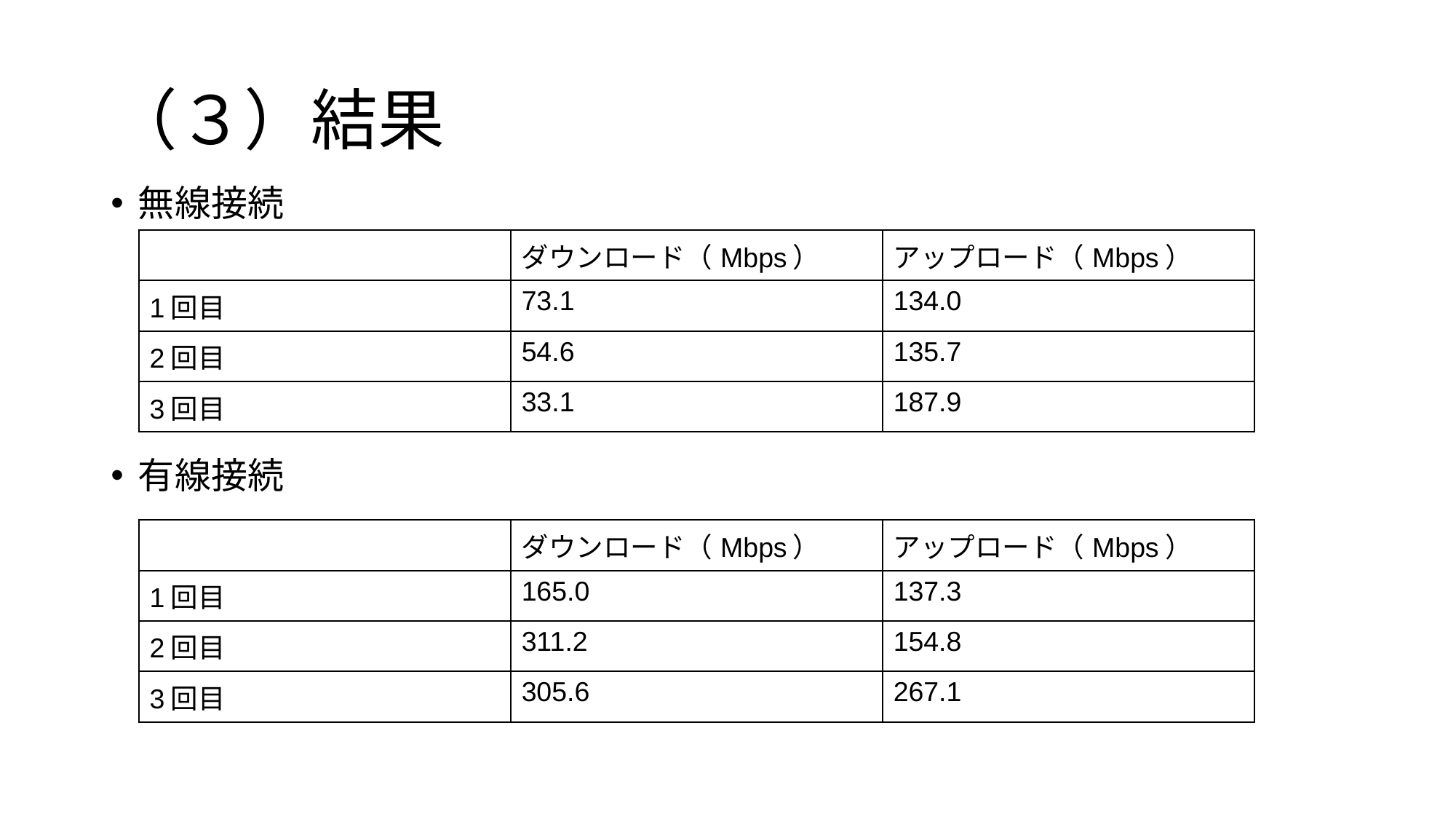

# （３）結果
無線接続

有線接続

|  | ダウンロード（Mbps） | アップロード（Mbps） |
| --- | --- | --- |
| 1回目 | 73.1 | 134.0 |
| 2回目 | 54.6 | 135.7 |
| 3回目 | 33.1 | 187.9 |
|  | ダウンロード（Mbps） | アップロード（Mbps） |
| --- | --- | --- |
| 1回目 | 165.0 | 137.3 |
| 2回目 | 311.2 | 154.8 |
| 3回目 | 305.6 | 267.1 |